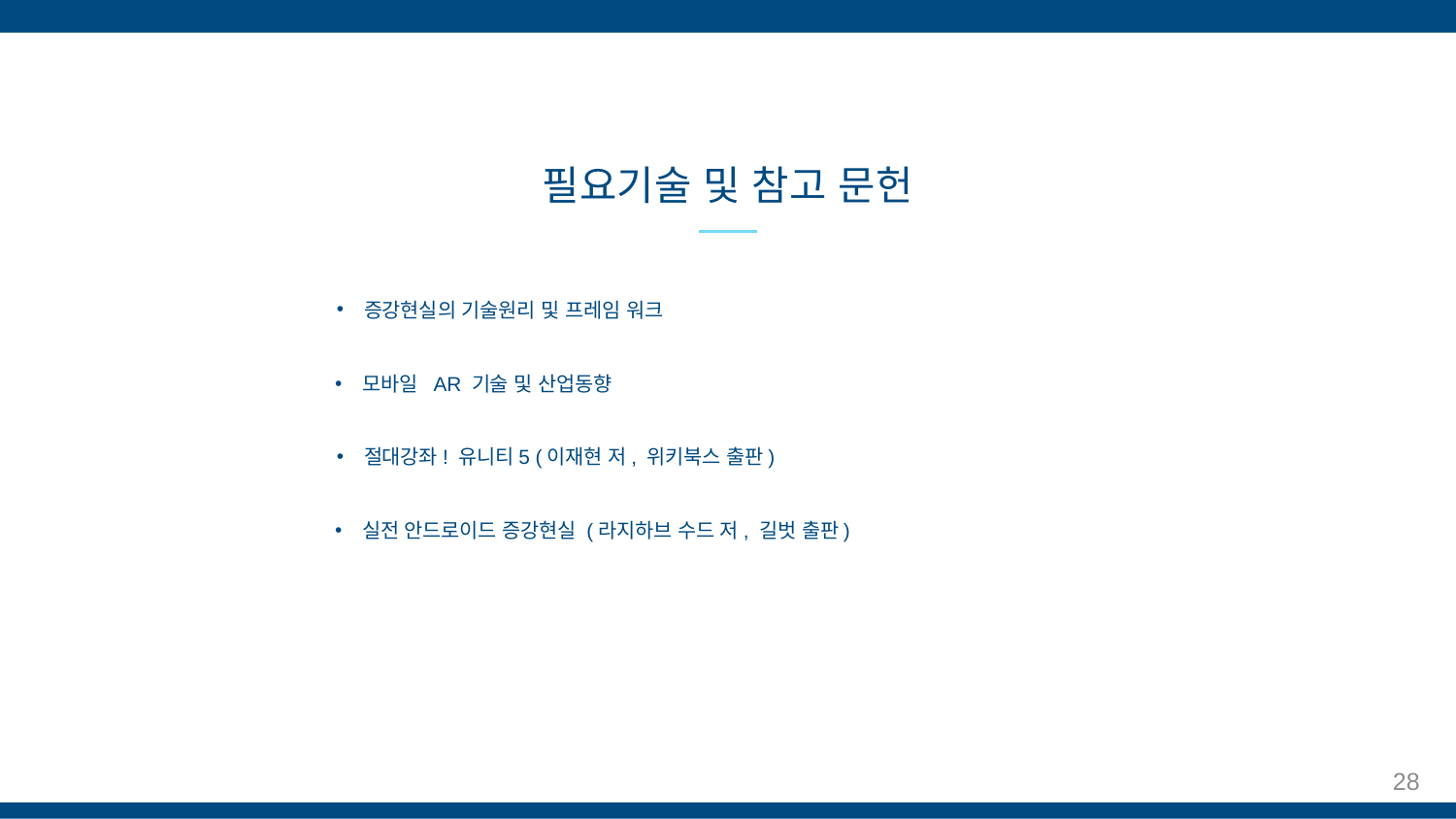

필요기술 및 참고 문헌
증강현실의 기술원리 및 프레임 워크
모바일  AR 기술 및 산업동향
절대강좌! 유니티5 (이재현 저, 위키북스 출판)
실전 안드로이드 증강현실 (라지하브 수드 저, 길벗 출판)
28